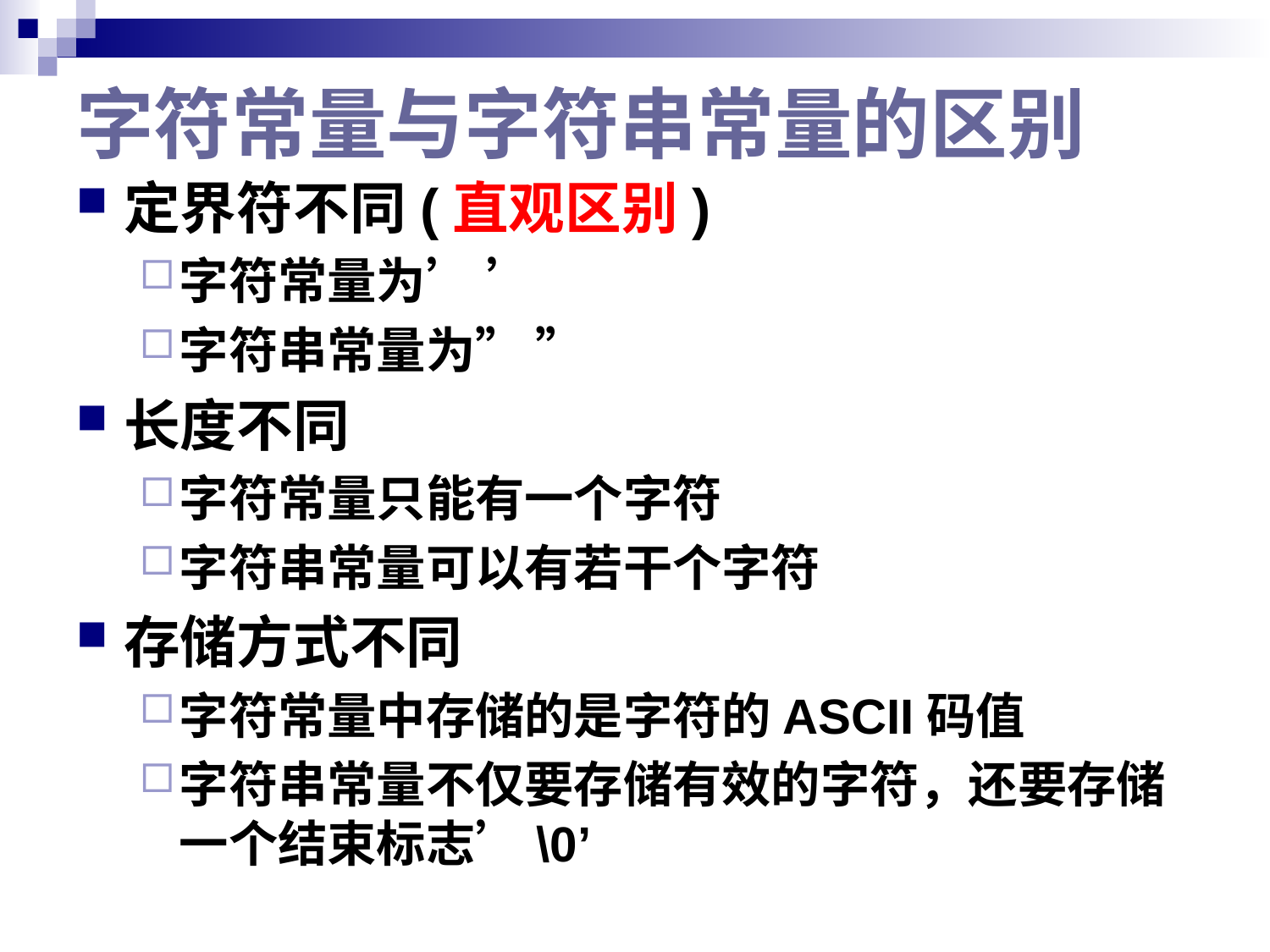

# 字符常量与字符串常量的区别
定界符不同(直观区别)
字符常量为’ ’
字符串常量为” ”
长度不同
字符常量只能有一个字符
字符串常量可以有若干个字符
存储方式不同
字符常量中存储的是字符的ASCII码值
字符串常量不仅要存储有效的字符，还要存储一个结束标志’\0’